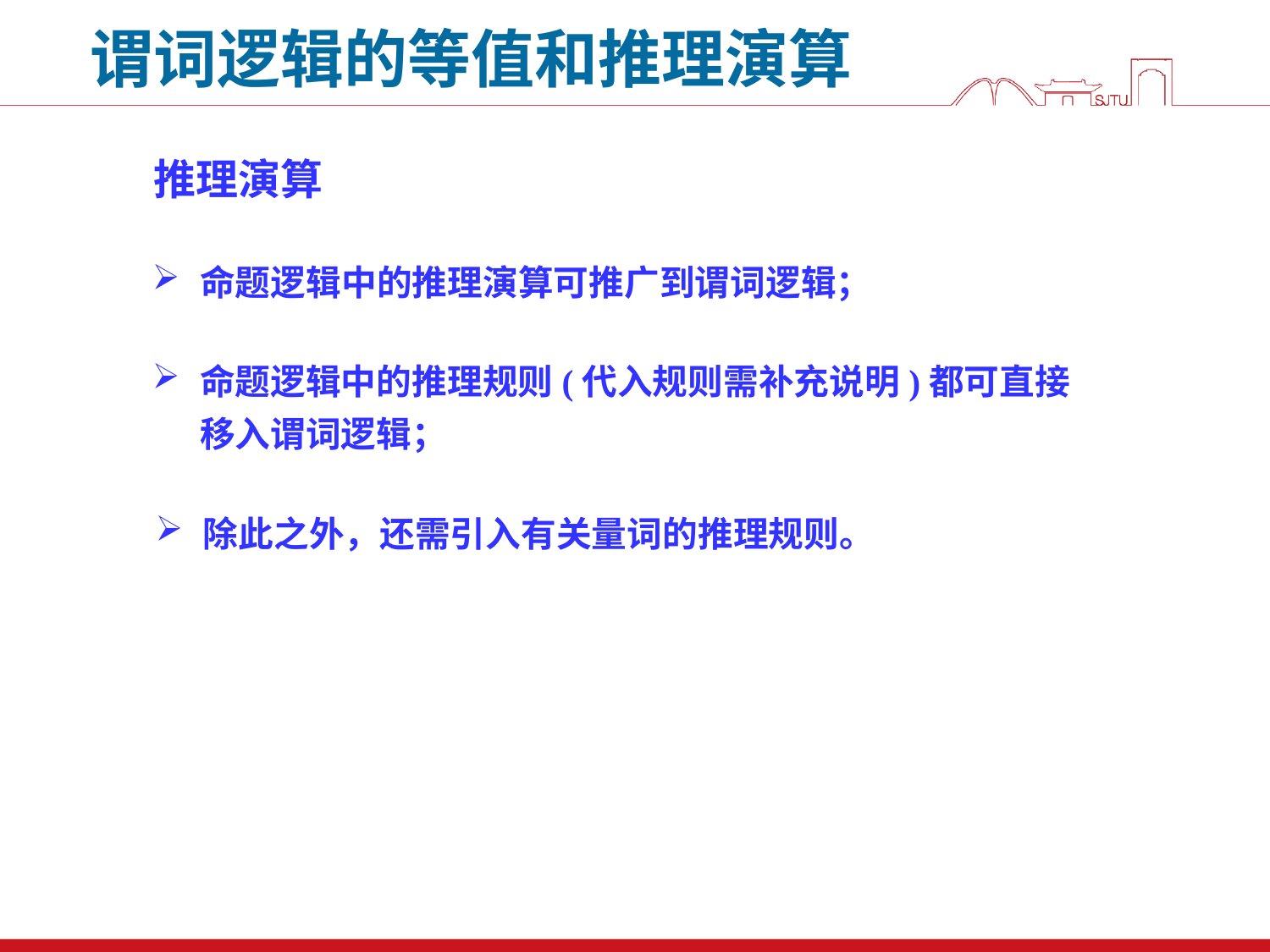

谓词逻辑的等值和推理演算
推理演算
命题逻辑中的推理演算可推广到谓词逻辑；
命题逻辑中的推理规则(代入规则需补充说明)都可直接移入谓词逻辑；
除此之外，还需引入有关量词的推理规则。